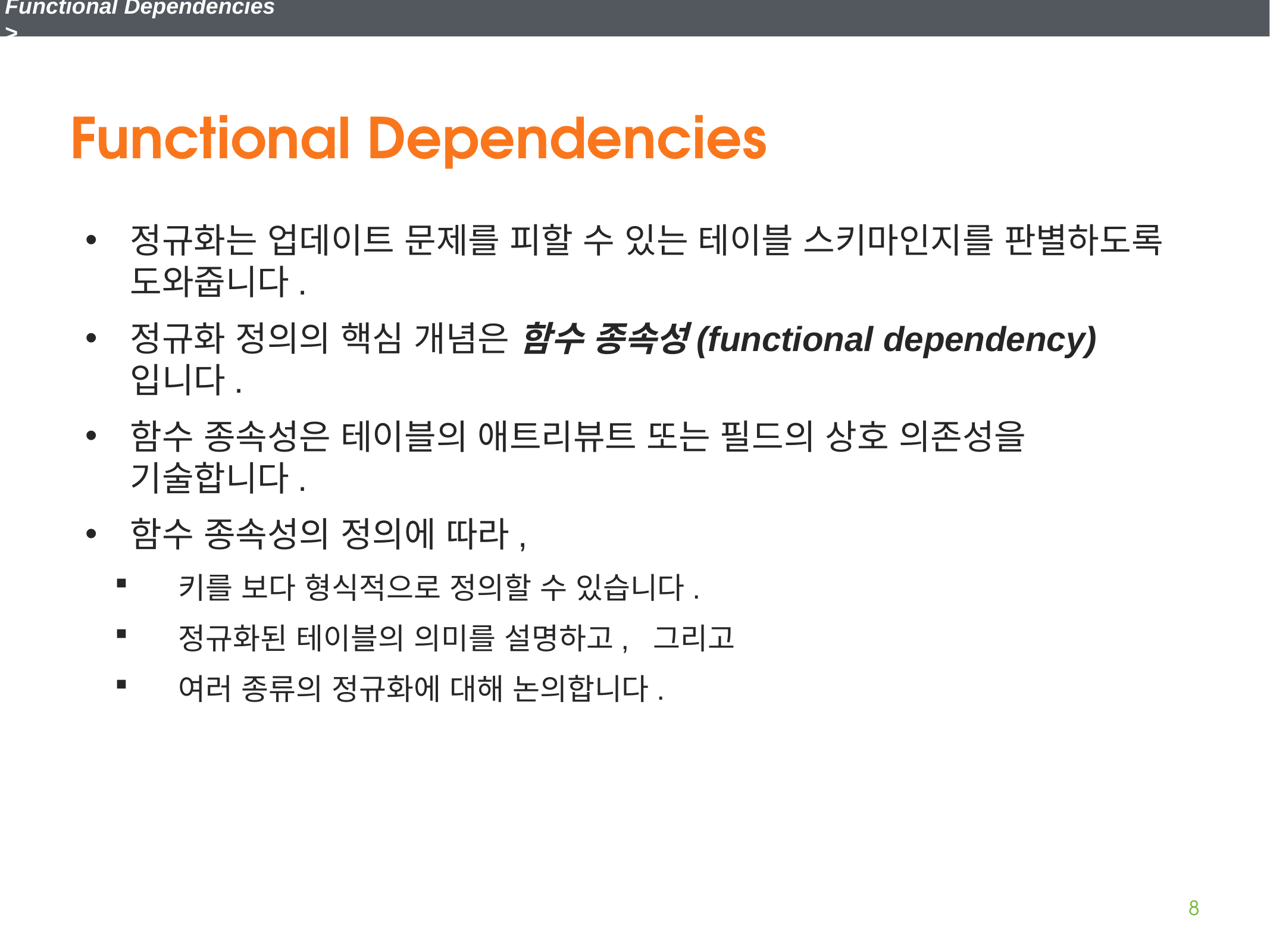

Functional Dependencies >
# Functional Dependencies
정규화는 업데이트 문제를 피할 수 있는 테이블 스키마인지를 판별하도록 도와줍니다.
정규화 정의의 핵심 개념은 함수 종속성(functional dependency) 입니다.
함수 종속성은 테이블의 애트리뷰트 또는 필드의 상호 의존성을 기술합니다.
함수 종속성의 정의에 따라,
키를 보다 형식적으로 정의할 수 있습니다.
정규화된 테이블의 의미를 설명하고,  그리고
여러 종류의 정규화에 대해 논의합니다.
8